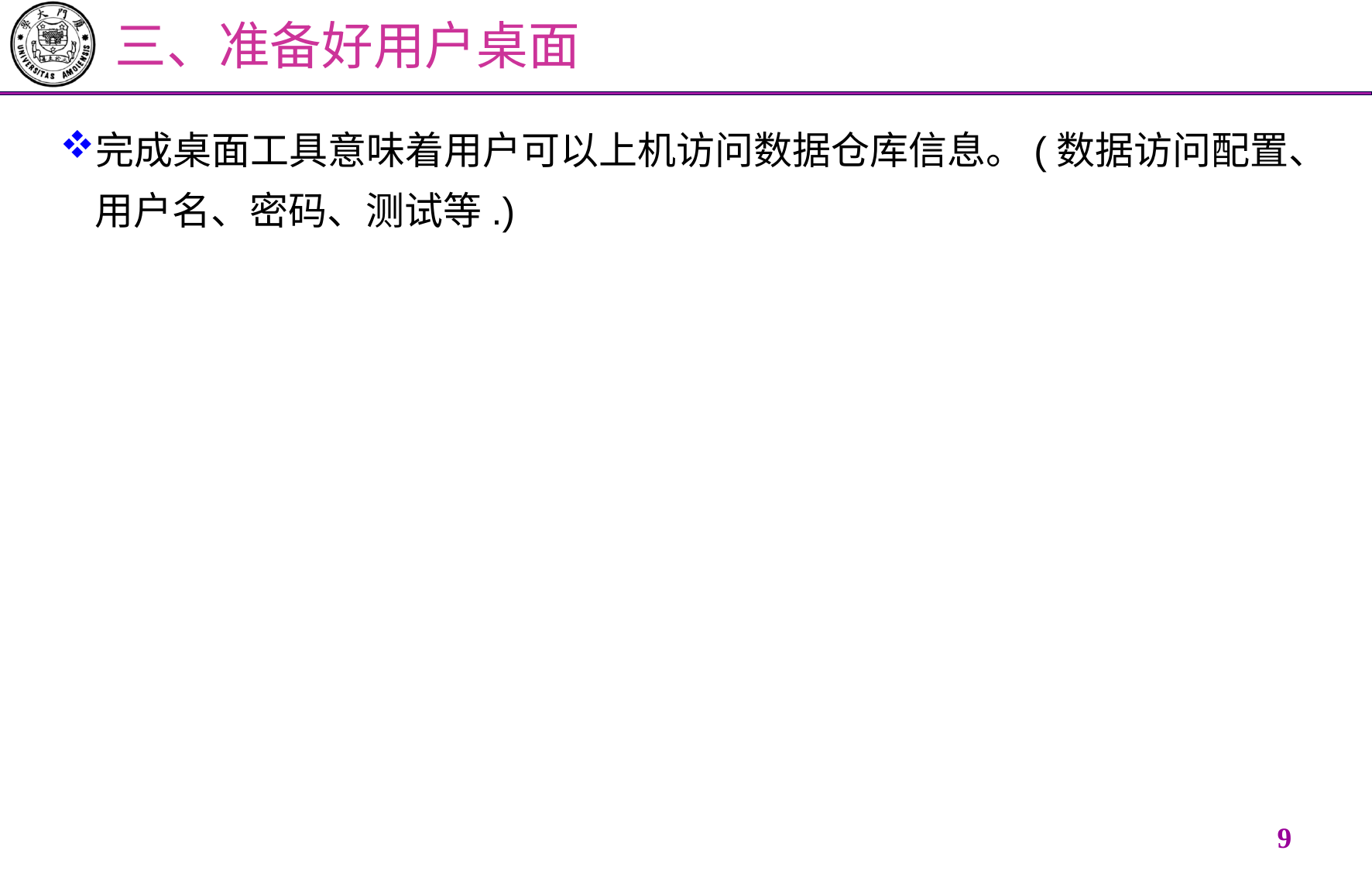

# 三、准备好用户桌面
完成桌面工具意味着用户可以上机访问数据仓库信息。(数据访问配置、用户名、密码、测试等.)

9